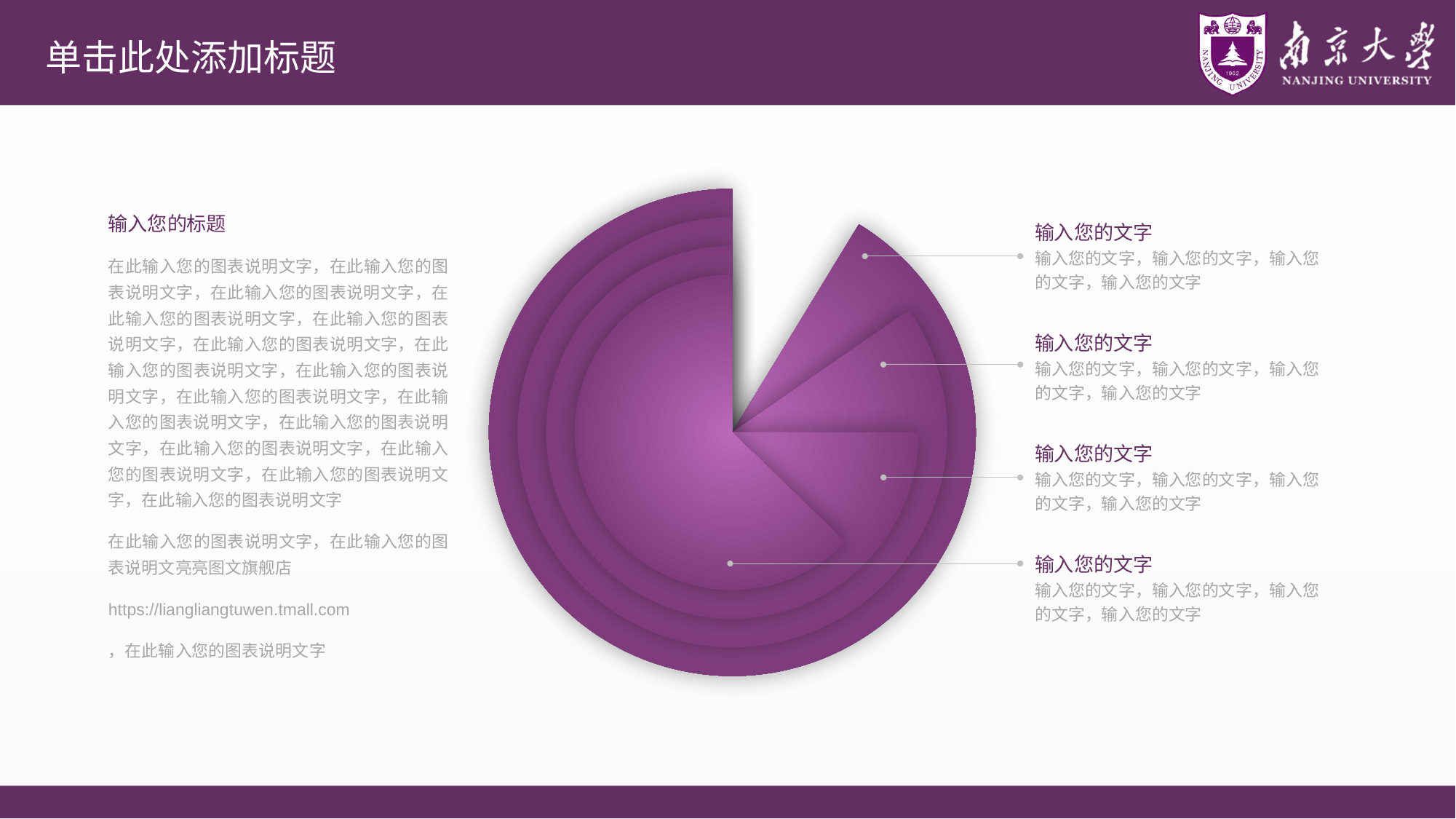

# 单击此处添加标题

输入您的标题
在此输入您的图表说明文字，在此输入您的图表说明文字，在此输入您的图表说明文字，在此输入您的图表说明文字，在此输入您的图表说明文字，在此输入您的图表说明文字，在此输入您的图表说明文字，在此输入您的图表说明文字，在此输入您的图表说明文字，在此输入您的图表说明文字，在此输入您的图表说明文字，在此输入您的图表说明文字，在此输入您的图表说明文字，在此输入您的图表说明文字，在此输入您的图表说明文字
在此输入您的图表说明文字，在此输入您的图表说明文亮亮图文旗舰店
https://liangliangtuwen.tmall.com
，在此输入您的图表说明文字
输入您的文字
输入您的文字，输入您的文字，输入您的文字，输入您的文字

输入您的文字
输入您的文字，输入您的文字，输入您的文字，输入您的文字
输入您的文字
输入您的文字，输入您的文字，输入您的文字，输入您的文字
输入您的文字
输入您的文字，输入您的文字，输入您的文字，输入您的文字